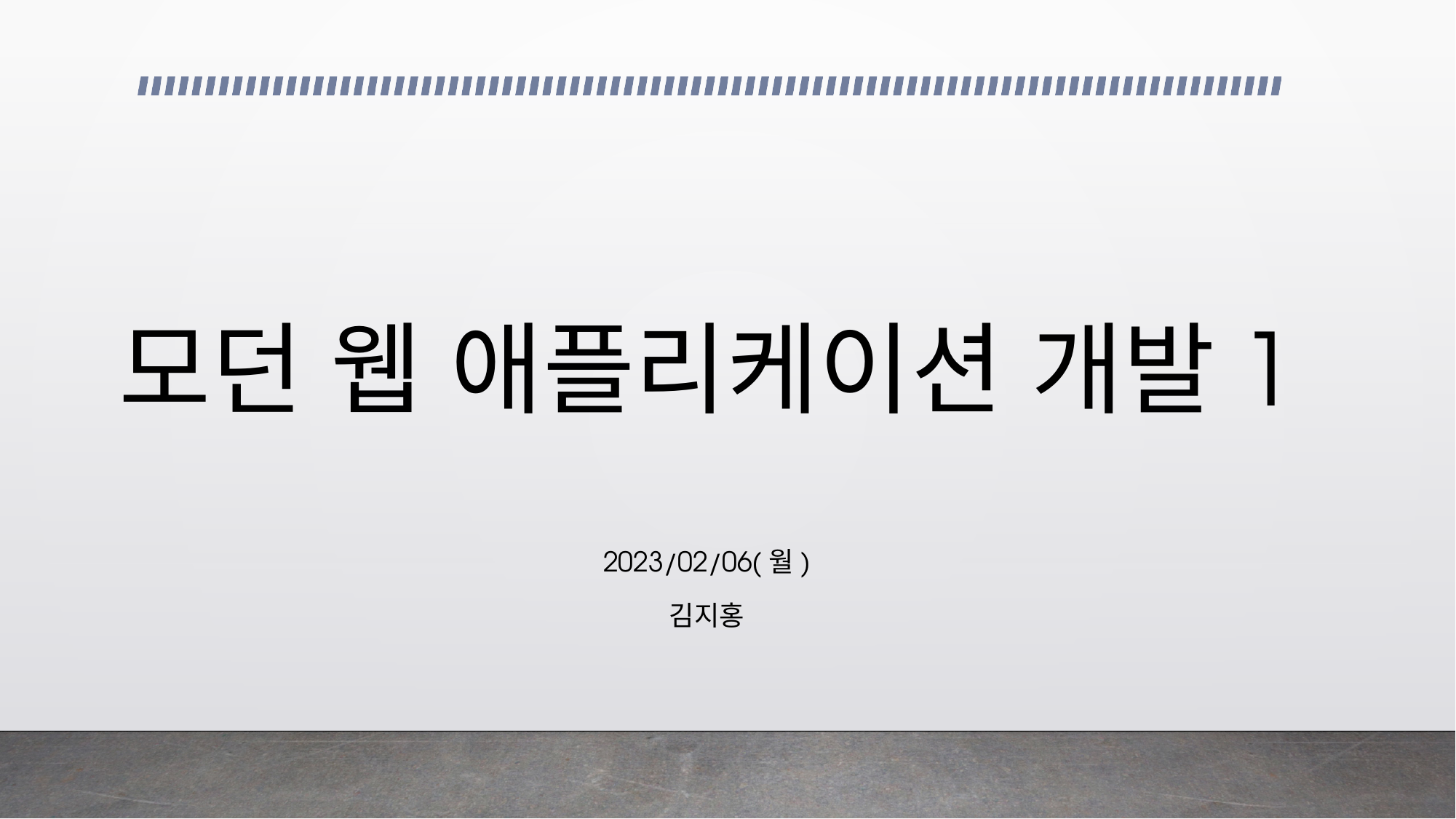

# 모던 웹 애플리케이션 개발1
2023/02/06(월)
김지홍